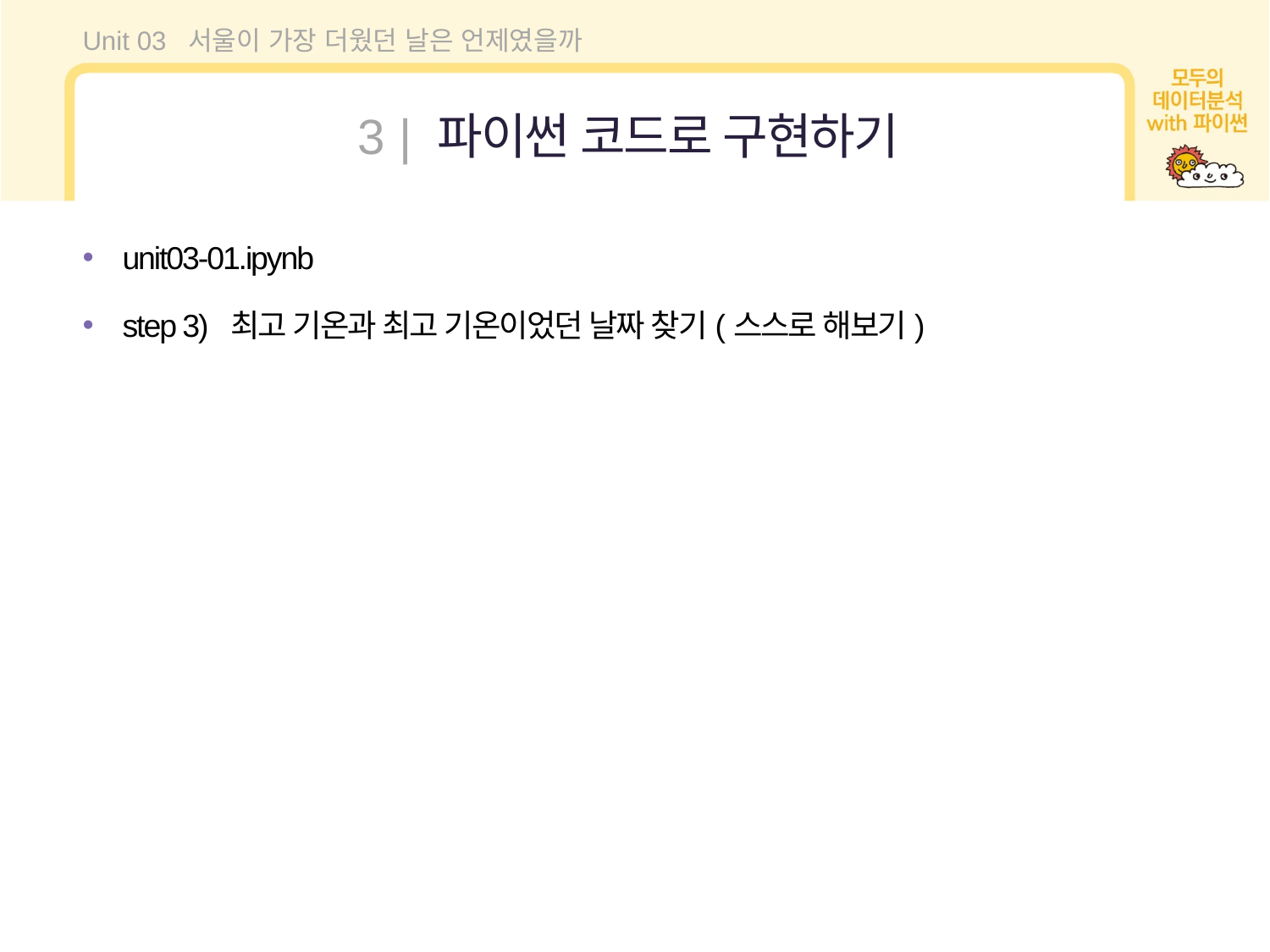

Unit 03  서울이 가장 더웠던 날은 언제였을까
3 | 파이썬 코드로 구현하기
unit03-01.ipynb
step 3)  최고 기온과 최고 기온이었던 날짜 찾기(스스로 해보기)